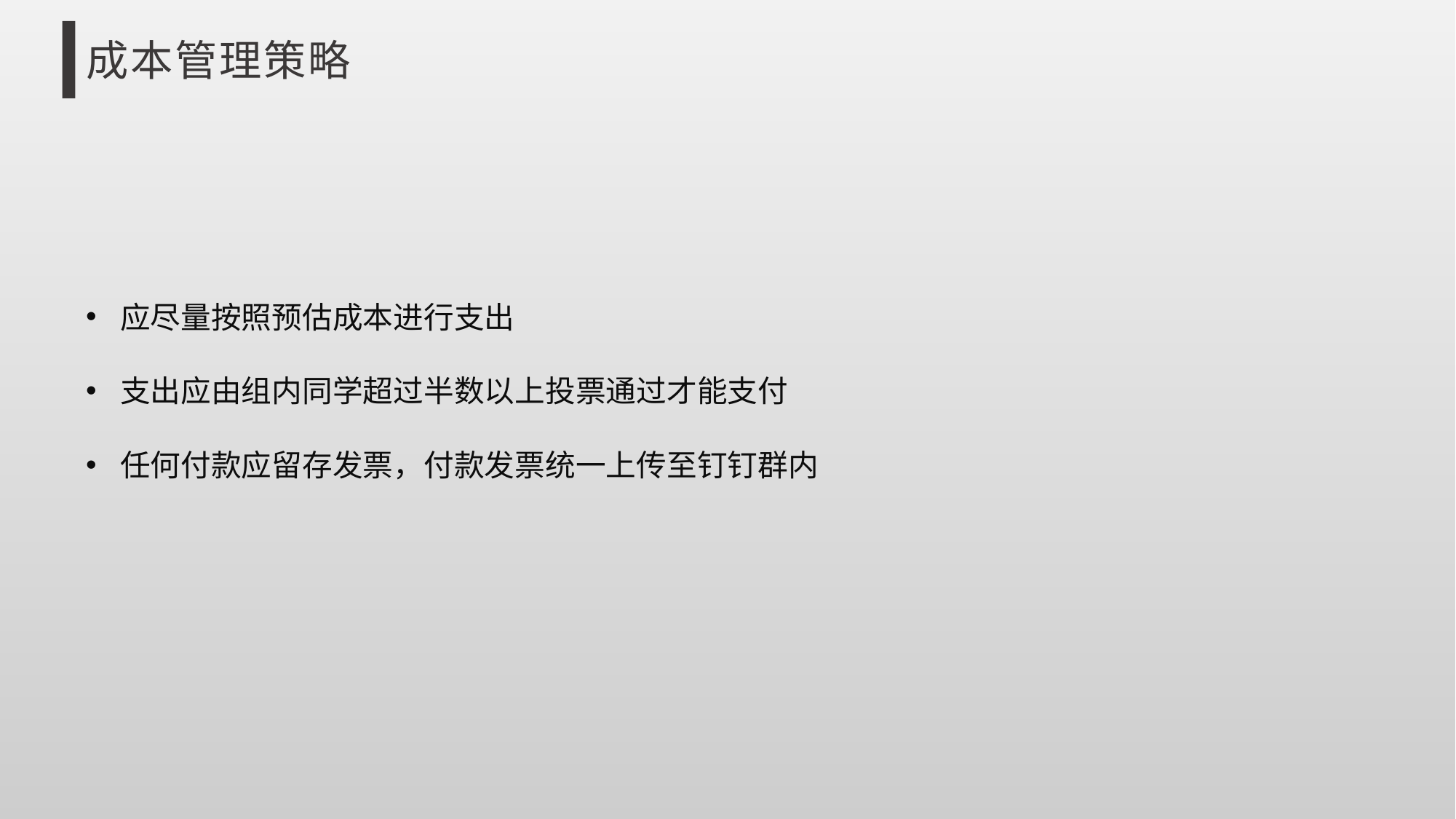

成本管理策略
应尽量按照预估成本进行支出

支出应由组内同学超过半数以上投票通过才能支付

任何付款应留存发票，付款发票统一上传至钉钉群内